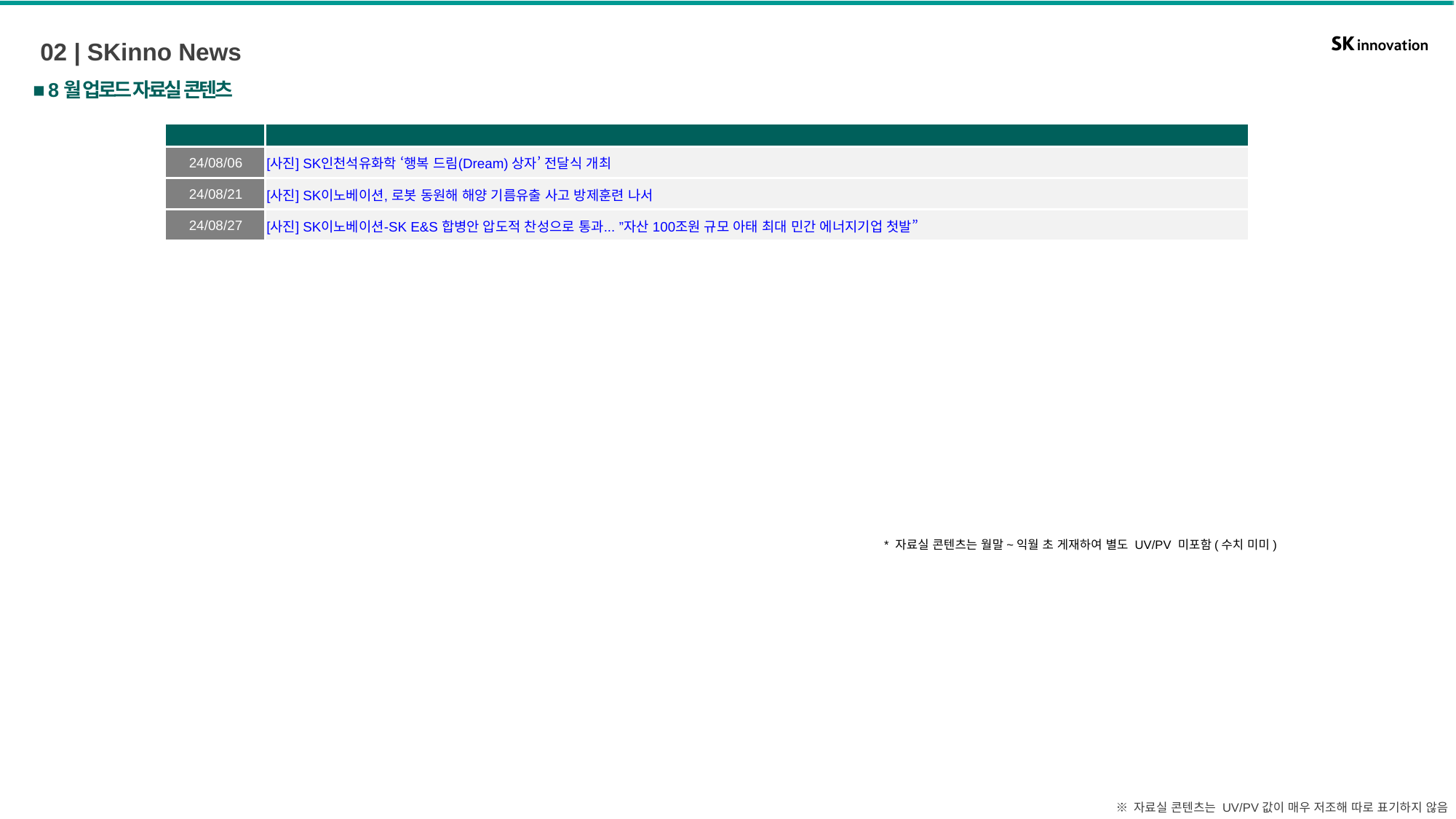

02 | SKinno News
■ 8월 업로드 자료실 콘텐츠
| 발행일 | 포스트명 |
| --- | --- |
| 24/08/06 | [사진] SK인천석유화학 ‘행복 드림(Dream) 상자’ 전달식 개최 |
| 24/08/21 | [사진] SK이노베이션, 로봇 동원해 해양 기름유출 사고 방제훈련 나서 |
| 24/08/27 | [사진] SK이노베이션-SK E&S 합병안 압도적 찬성으로 통과... ”자산 100조원 규모 아태 최대 민간 에너지기업 첫발” |
* 자료실 콘텐츠는 월말~익월 초 게재하여 별도 UV/PV 미포함(수치 미미)
※ 자료실 콘텐츠는 UV/PV값이 매우 저조해 따로 표기하지 않음